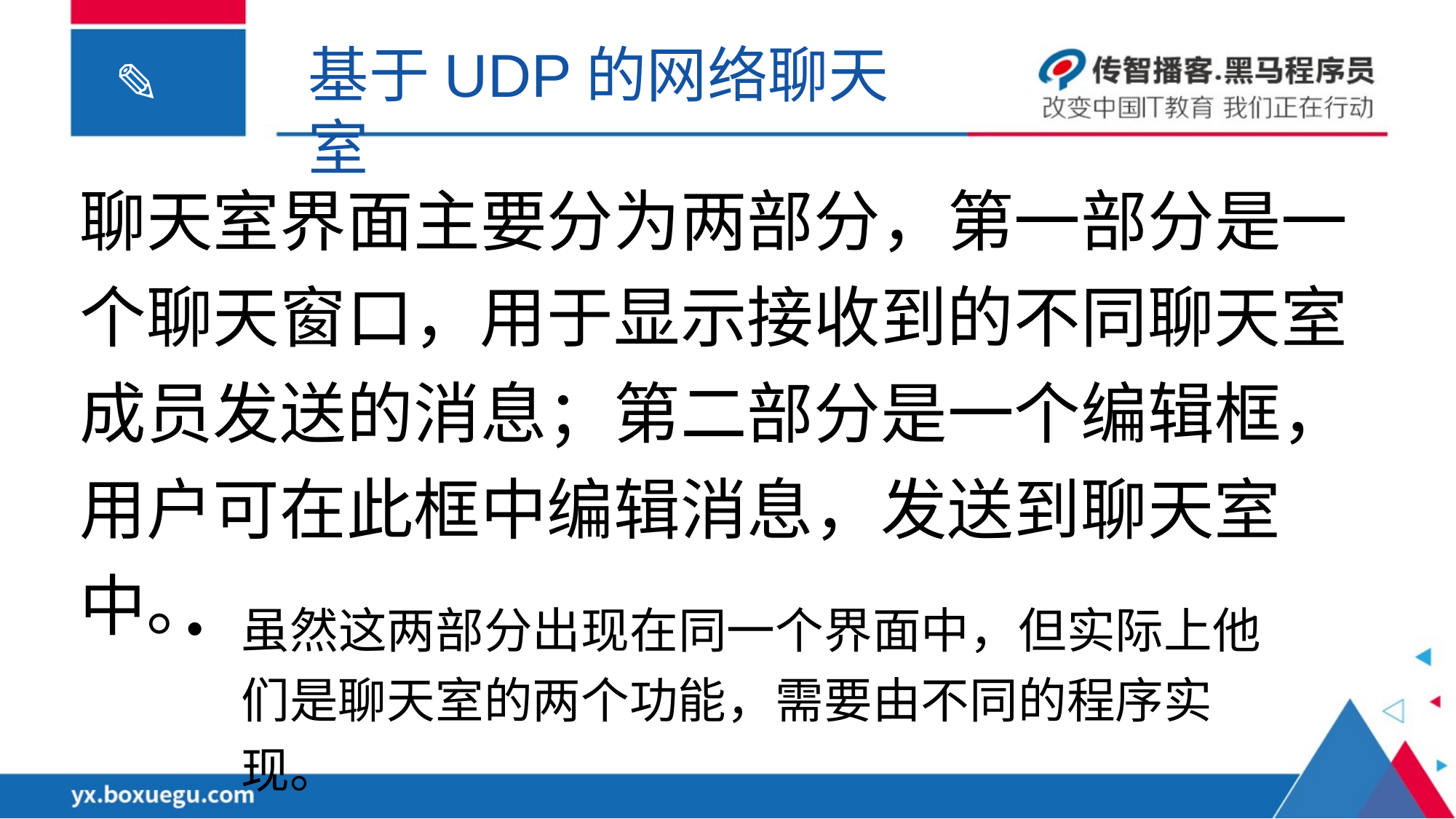

基于UDP的网络聊天室
聊天室界面主要分为两部分，第一部分是一个聊天窗口，用于显示接收到的不同聊天室成员发送的消息；第二部分是一个编辑框，用户可在此框中编辑消息，发送到聊天室中。
虽然这两部分出现在同一个界面中，但实际上他们是聊天室的两个功能，需要由不同的程序实现。